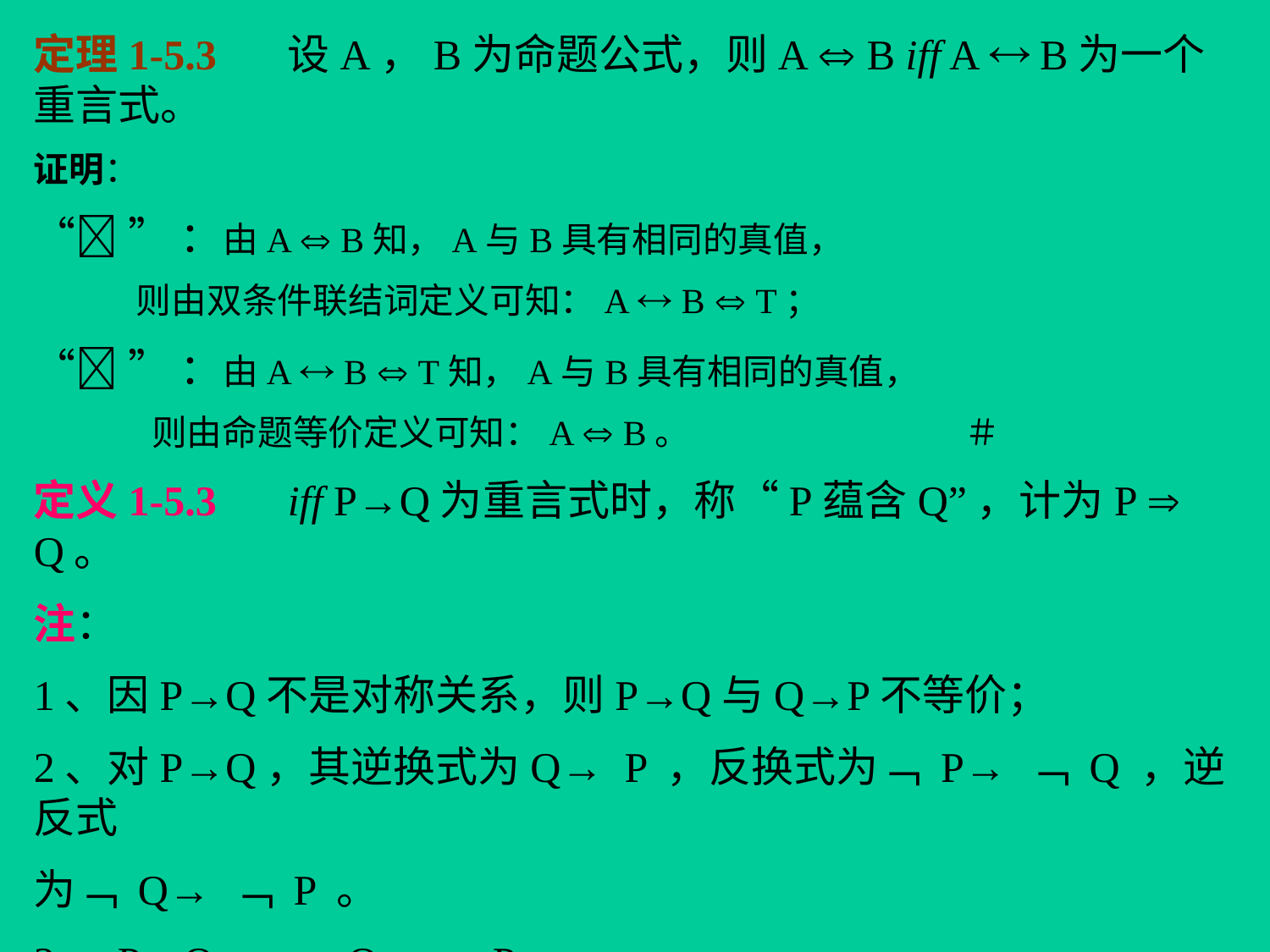

定理1-5.3	设A，B为命题公式，则A ⇔ B iff A ↔ B为一个重言式。
证明：
“⇒ ”：由A ⇔ B知，A与B具有相同的真值，
            则由双条件联结词定义可知：A ↔ B ⇔ T；
“⇐ ”：由A ↔ B ⇔ T知，A与B具有相同的真值，
              则由命题等价定义可知：A ⇔ B。                                   ＃
定义1-5.3	iff P→Q为重言式时，称“P蕴含Q”，计为P ⇒ Q。
注：
1、因P→Q不是对称关系，则P→Q与Q→P不等价；
2、对P→Q，其逆换式为Q→  P ，反换式为﹁ P→ ﹁ Q ，逆反式
为﹁ Q→ ﹁ P 。
3、P→Q ⇔ ﹁ Q→﹁ P。